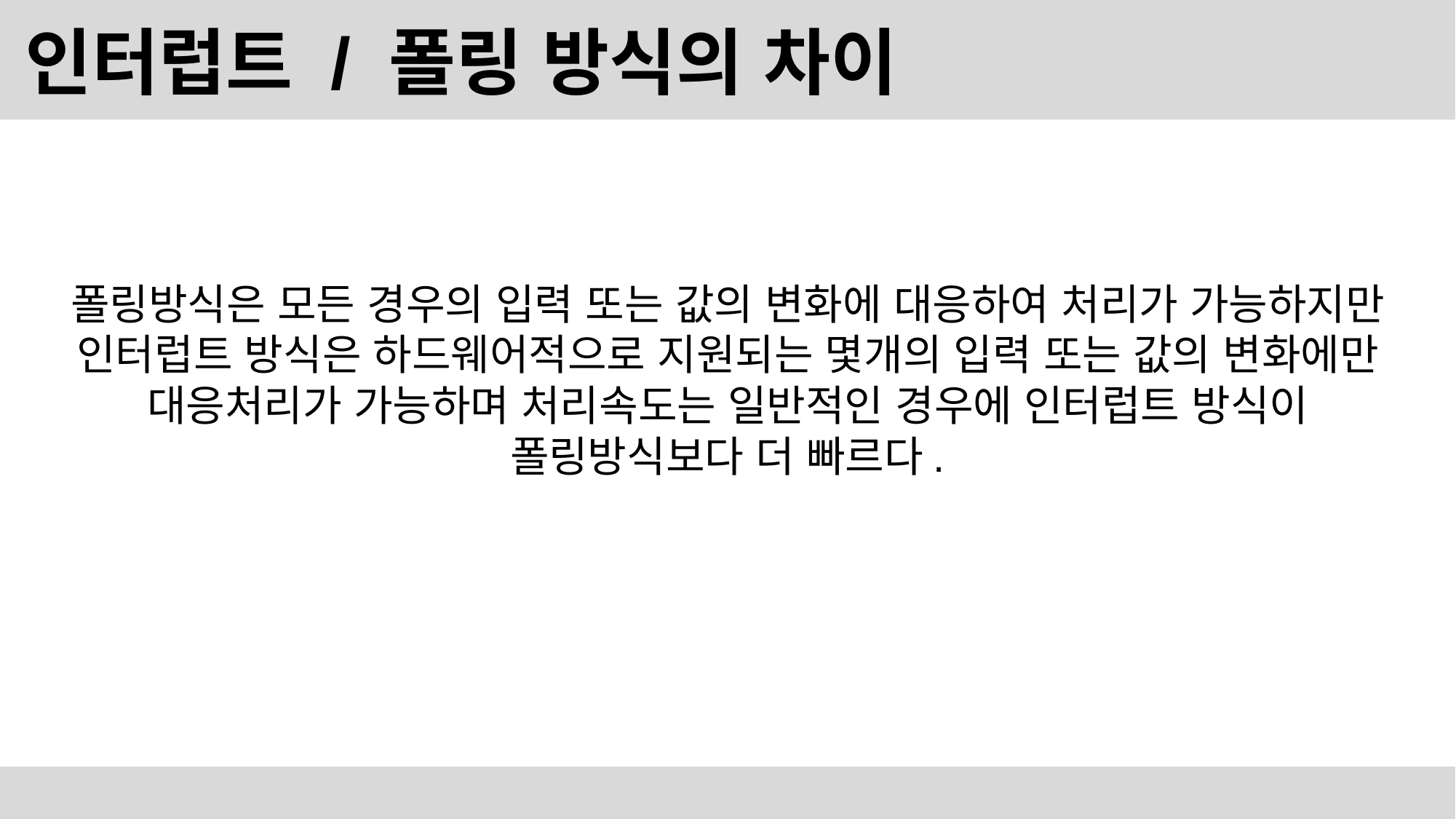

# 인터럽트 / 폴링 방식의 차이
폴링방식은 모든 경우의 입력 또는 값의 변화에 대응하여 처리가 가능하지만 인터럽트 방식은 하드웨어적으로 지원되는 몇개의 입력 또는 값의 변화에만 대응처리가 가능하며 처리속도는 일반적인 경우에 인터럽트 방식이 폴링방식보다 더 빠르다.